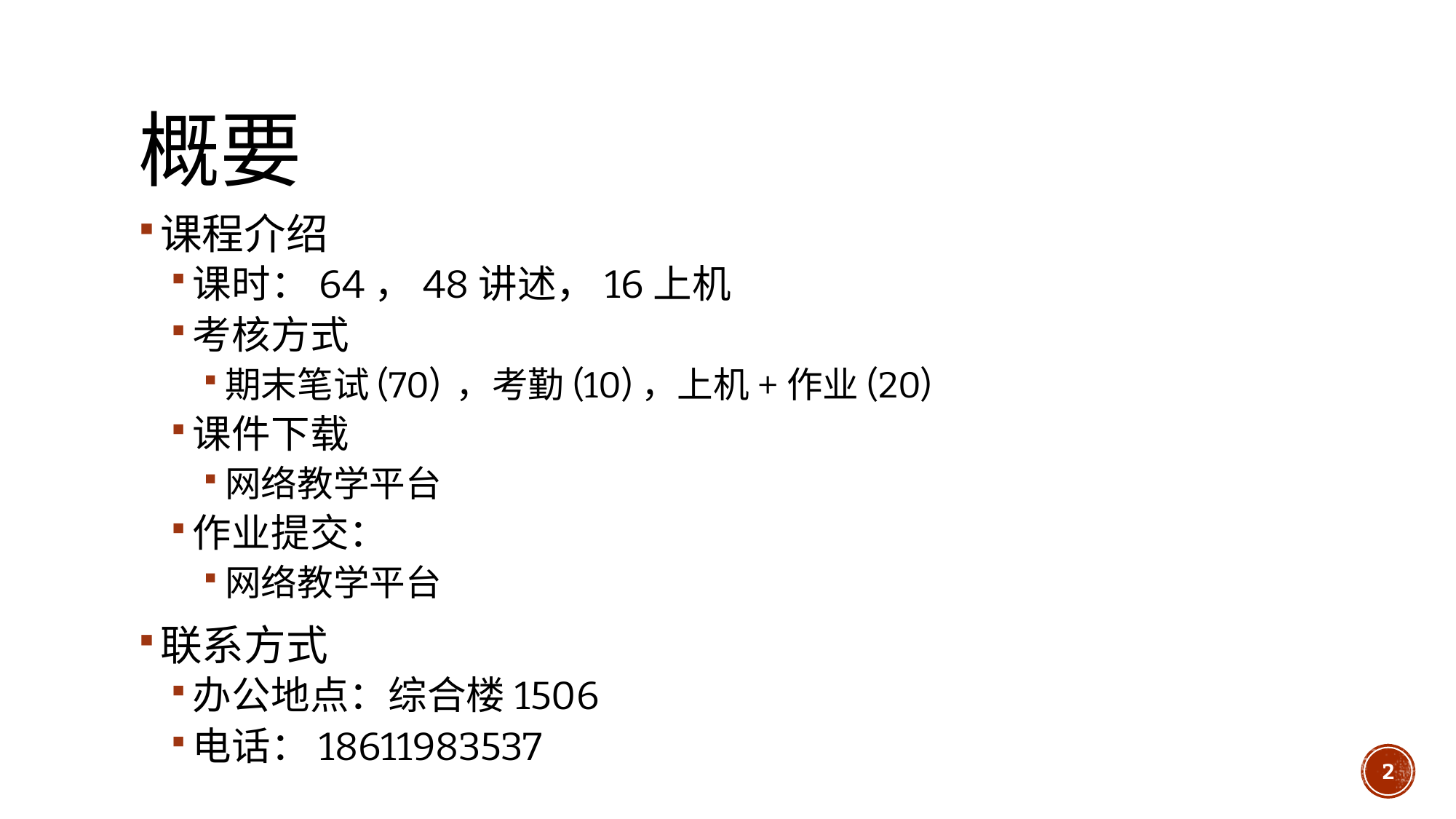

# 概要
课程介绍
课时：64，48讲述，16上机
考核方式
期末笔试(70) ，考勤(10)，上机+作业(20)
课件下载
网络教学平台
作业提交：
网络教学平台
联系方式
办公地点：综合楼1506
电话：18611983537
2